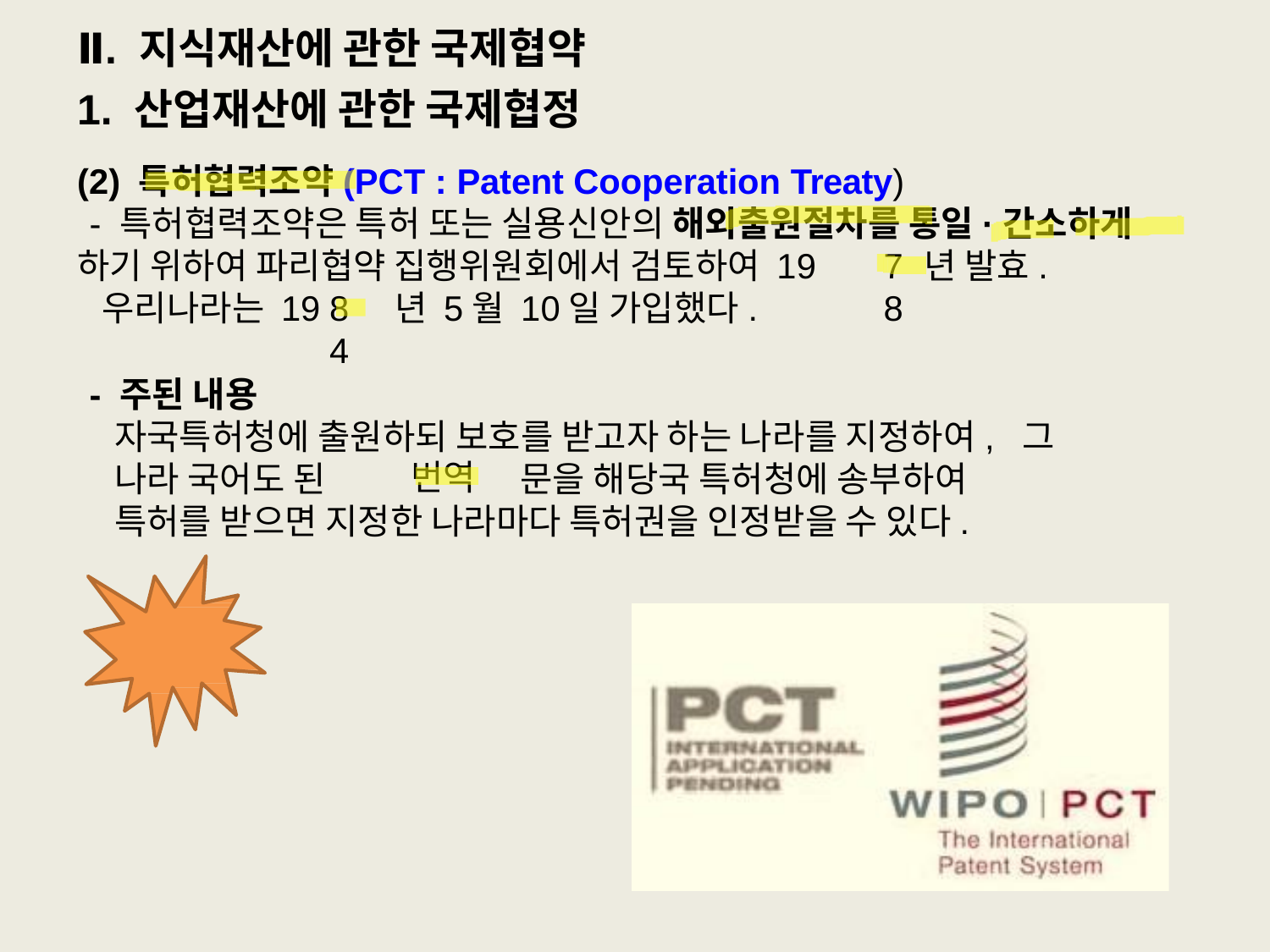

# Ⅱ. 지식재산에 관한 국제협약
1. 산업재산에 관한 국제협정
(2) 특허협력조약(PCT : Patent Cooperation Treaty)
- 특허협력조약은 특허 또는 실용신안의 해외출원절차를 통일·간소하게
하기 위하여 파리협약 집행위원회에서 검토하여 19	년 발효.
우리나라는 19	년 5월 10일 가입했다.

- 주된 내용
자국특허청에 출원하되 보호를 받고자 하는 나라를 지정하여,  그 나라 국어도 된	문을 해당국 특허청에 송부하여  특허를 받으면 지정한 나라마다 특허권을 인정받을 수 있다.

78

84

번역